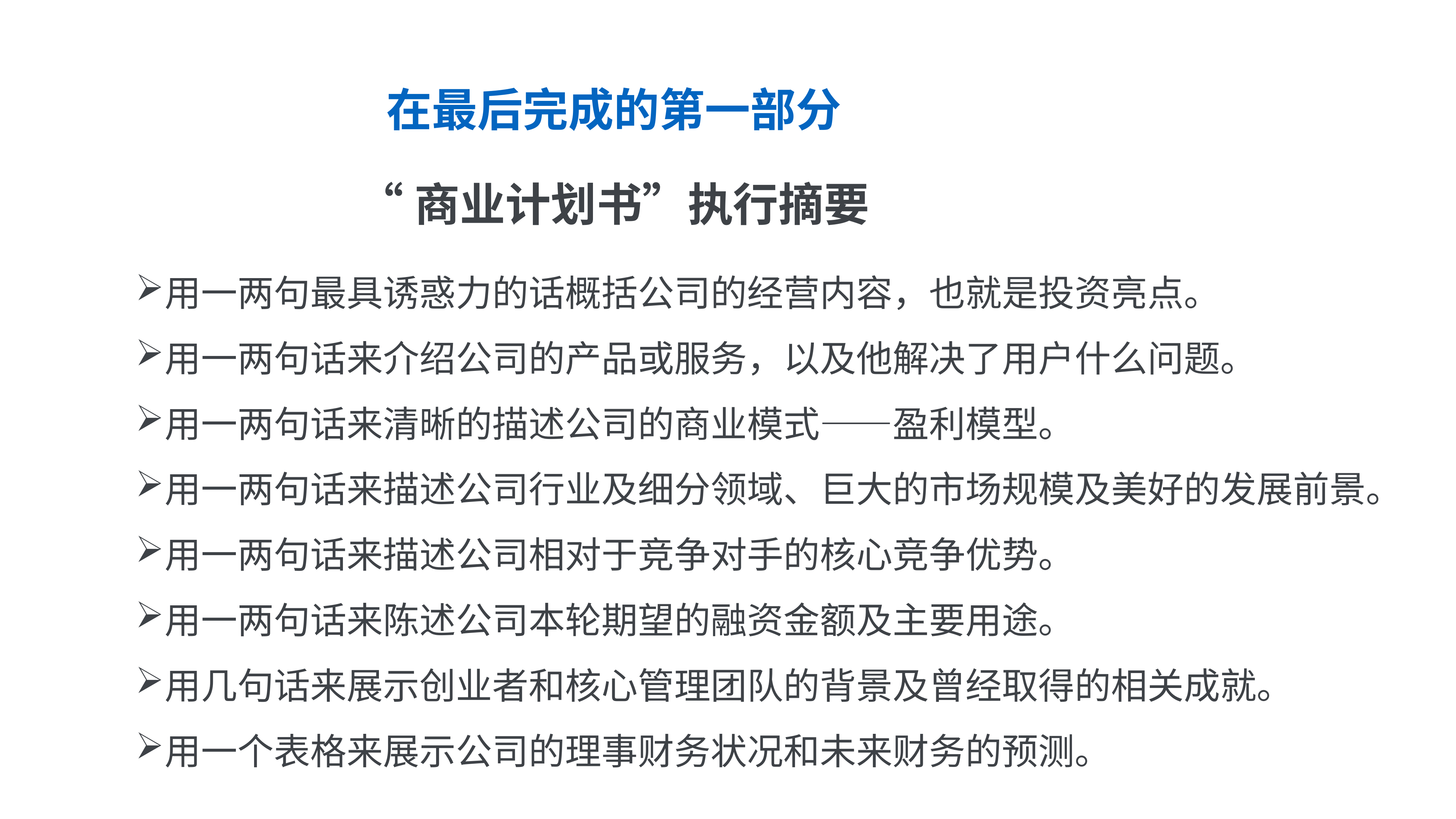

在最后完成的第一部分
“商业计划书”执行摘要
用一两句最具诱惑力的话概括公司的经营内容，也就是投资亮点。
用一两句话来介绍公司的产品或服务，以及他解决了用户什么问题。
用一两句话来清晰的描述公司的商业模式——盈利模型。
用一两句话来描述公司行业及细分领域、巨大的市场规模及美好的发展前景。
用一两句话来描述公司相对于竞争对手的核心竞争优势。
用一两句话来陈述公司本轮期望的融资金额及主要用途。
用几句话来展示创业者和核心管理团队的背景及曾经取得的相关成就。
用一个表格来展示公司的理事财务状况和未来财务的预测。